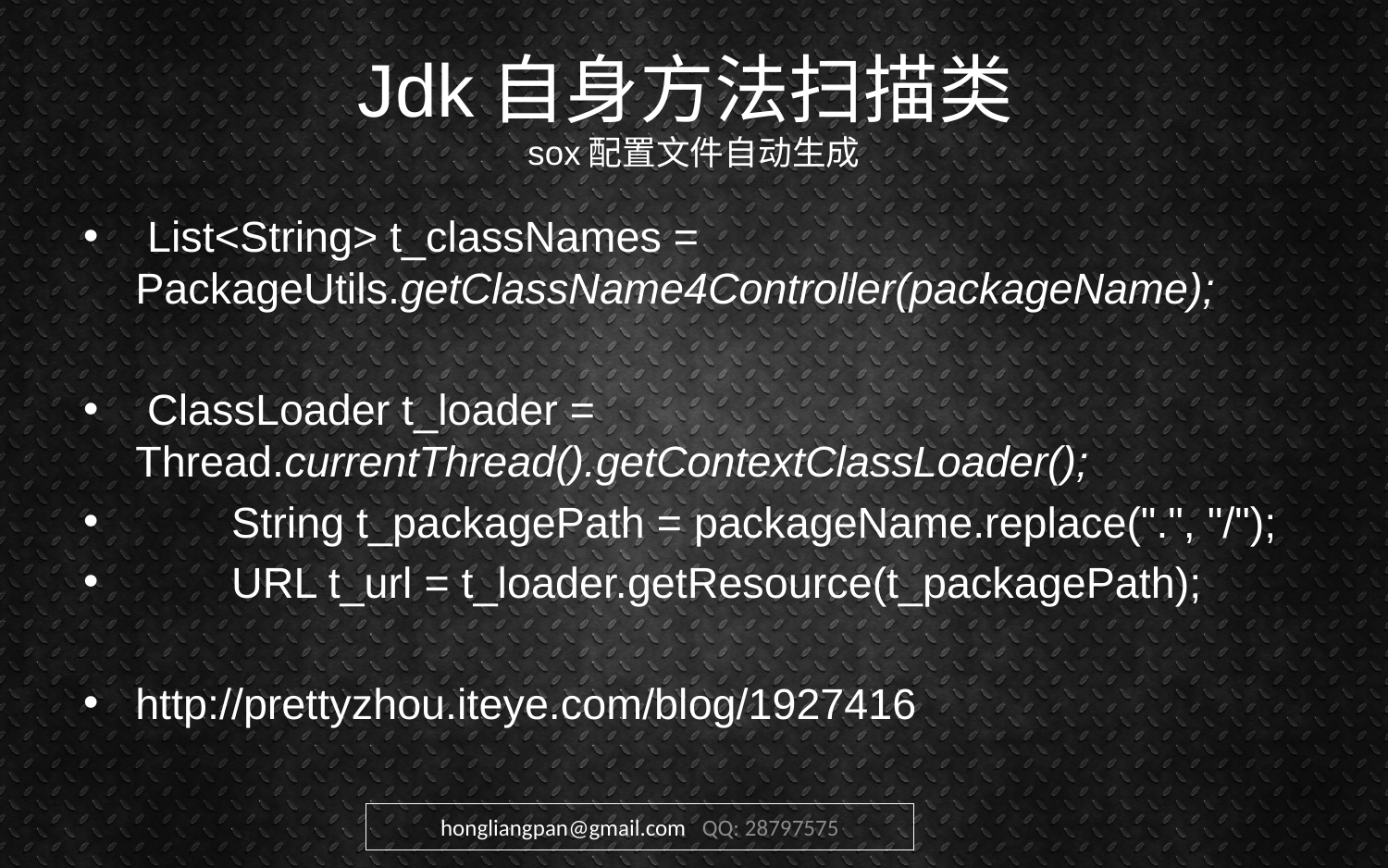

# Jdk自身方法扫描类 sox配置文件自动生成
 List<String> t_classNames = PackageUtils.getClassName4Controller(packageName);

 ClassLoader t_loader = Thread.currentThread().getContextClassLoader();
        String t_packagePath = packageName.replace(".", "/");
        URL t_url = t_loader.getResource(t_packagePath);

http://prettyzhou.iteye.com/blog/1927416